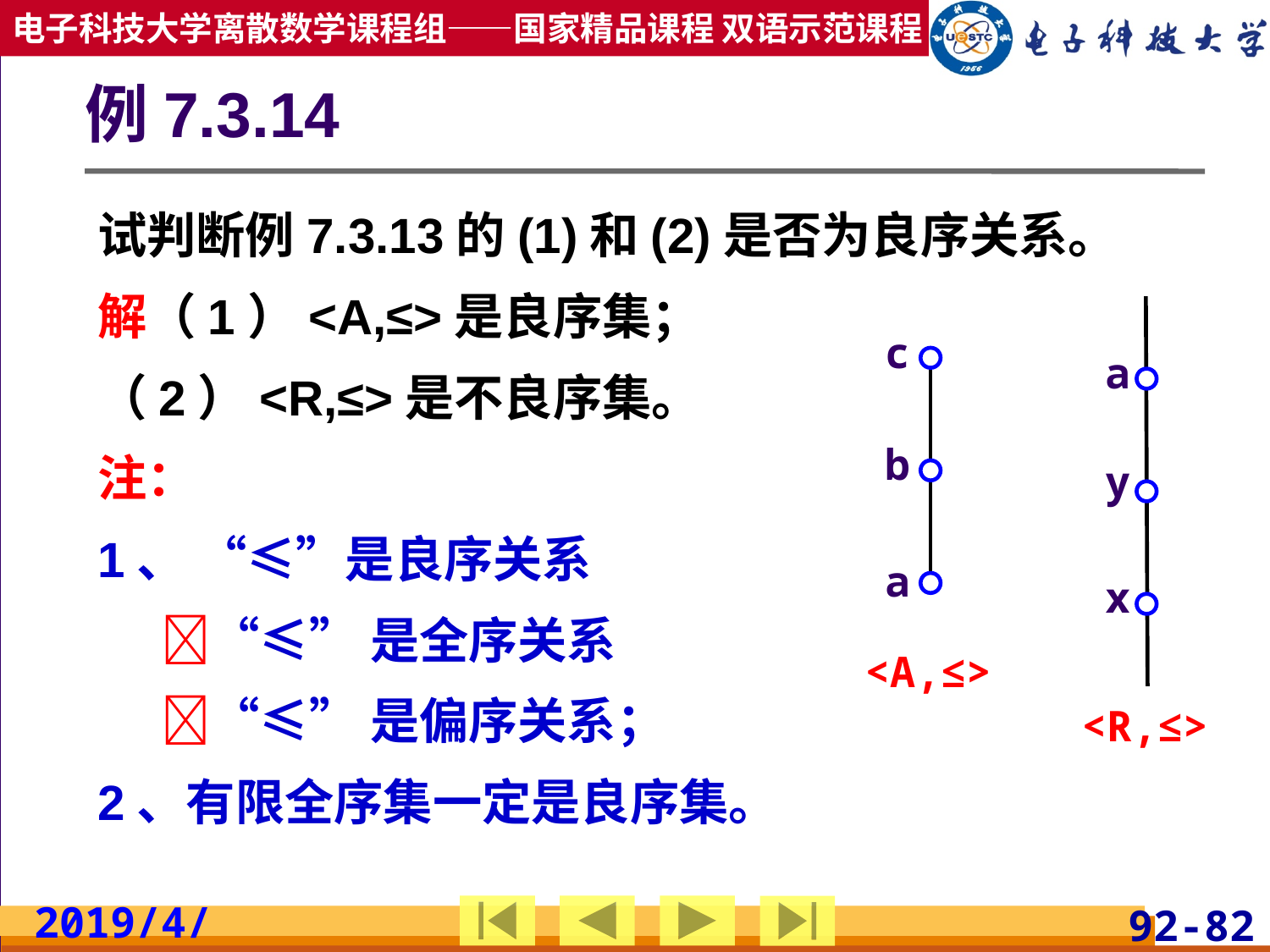

# 例7.3.14
试判断例7.3.13的(1)和(2)是否为良序关系。
解（1）<A,≤>是良序集；
（2）<R,≤>是不良序集。
注：
1、 “≤”是良序关系
⇒“≤”是全序关系
⇒“≤”是偏序关系；
2、有限全序集一定是良序集。

c
a

b
y

a
x

<A,≤>
<R,≤>
2019/4/17